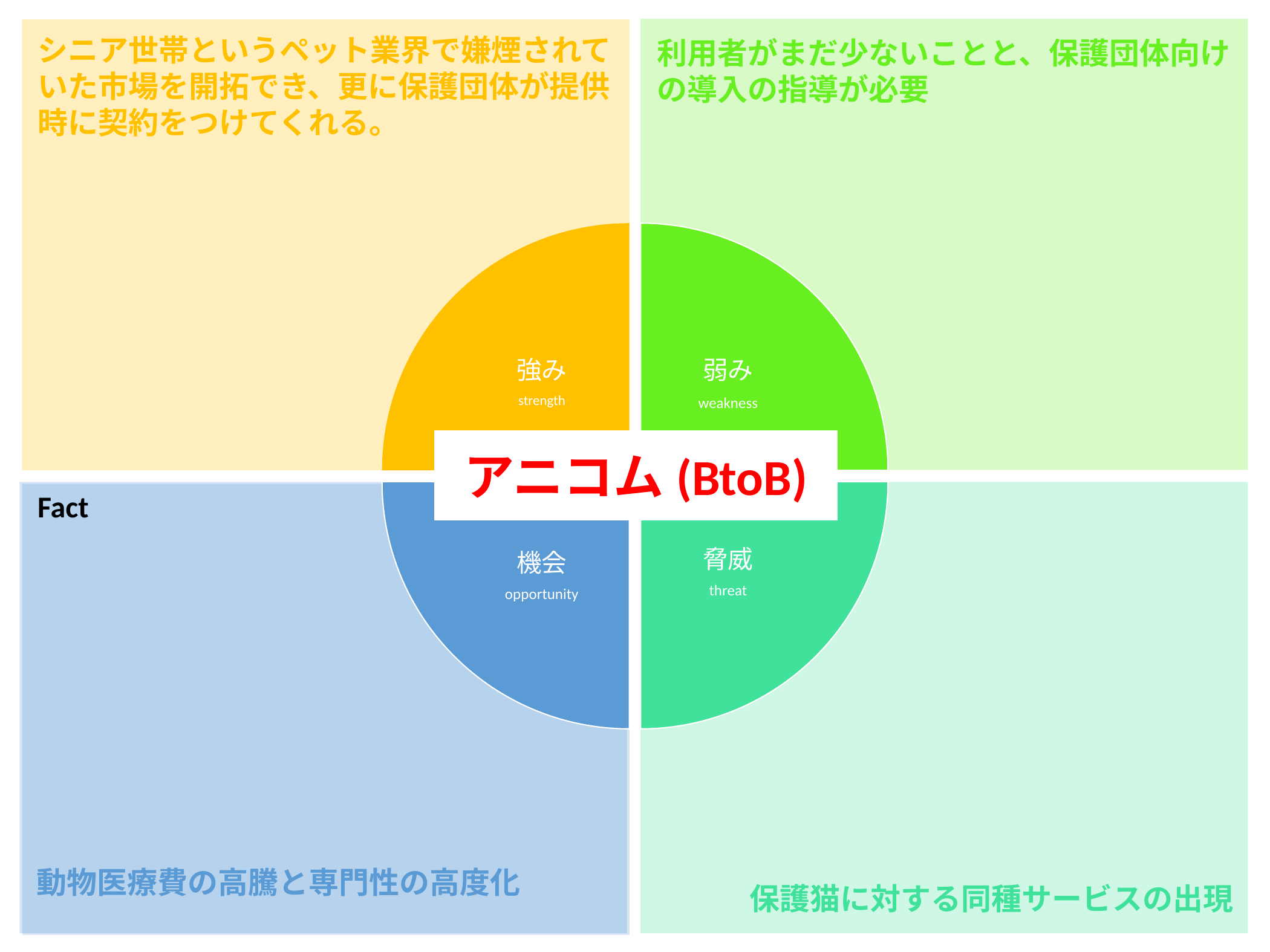

シニア世帯というペット業界で嫌煙されていた市場を開拓でき、更に保護団体が提供時に契約をつけてくれる。
利用者がまだ少ないことと、保護団体向けの導入の指導が必要
強み
strength
弱み
weakness

脅威
threat

機会
opportunity

アニコム(BtoB)

Fact

動物医療費の高騰と専門性の高度化

保護猫に対する同種サービスの出現